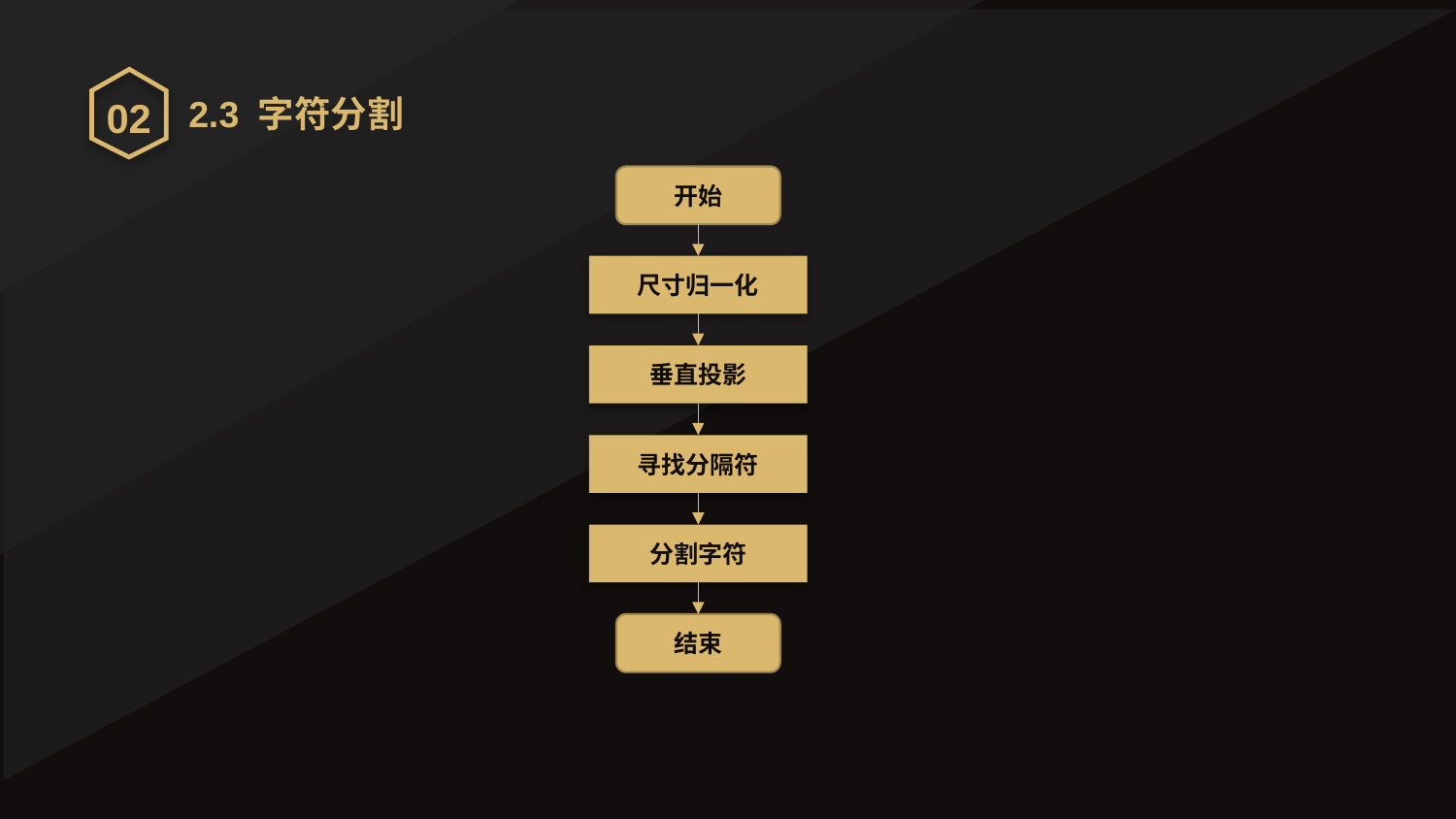

02
2.3 字符分割
开始
尺寸归一化
垂直投影
寻找分隔符
分割字符
结束